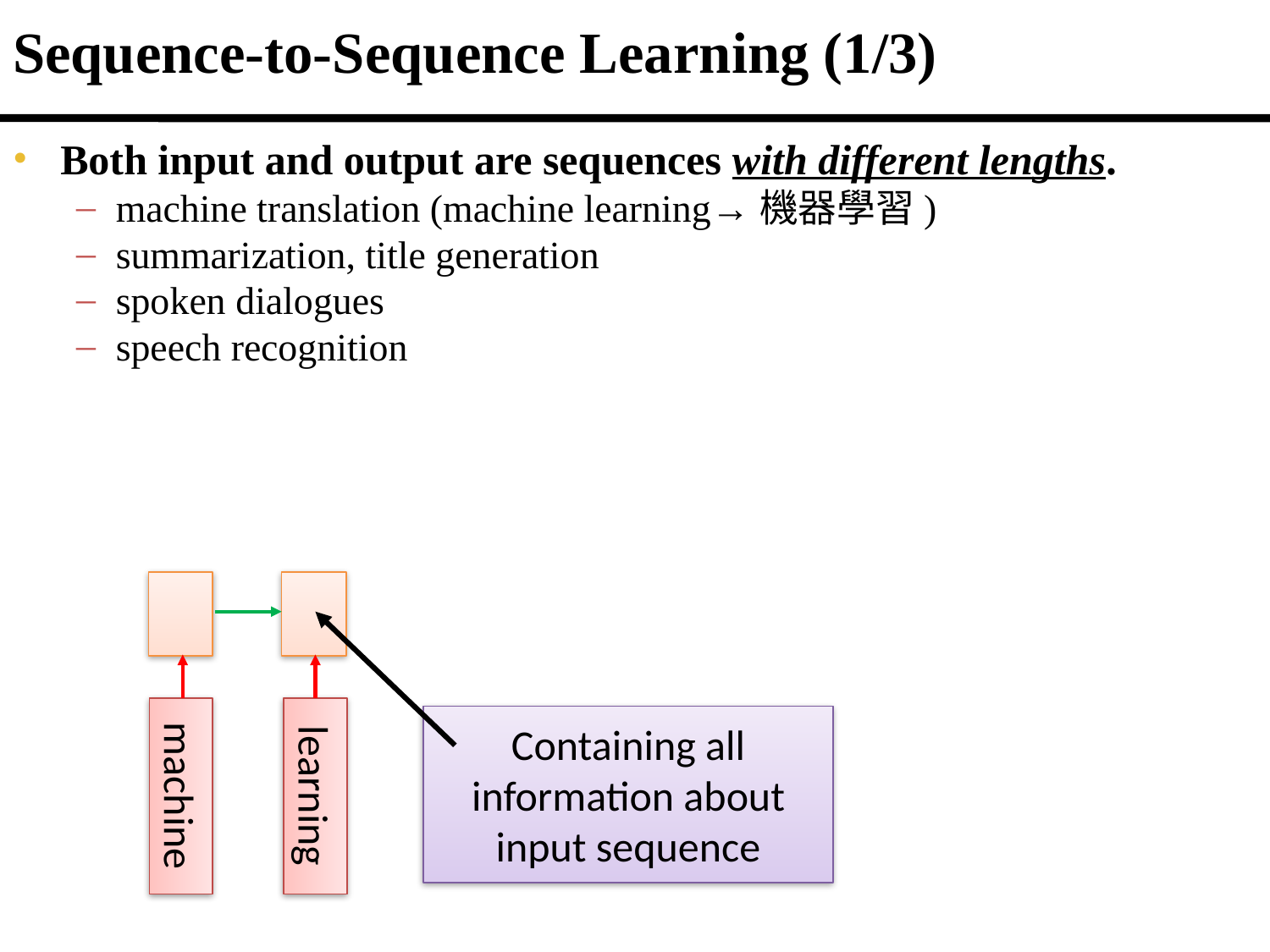

# Sequence-to-Sequence Learning (1/3)

Both input and output are sequences with different lengths.
machine translation (machine learning→機器學習)
summarization, title generation
spoken dialogues
speech recognition

learning

machine
Containing all information about input sequence